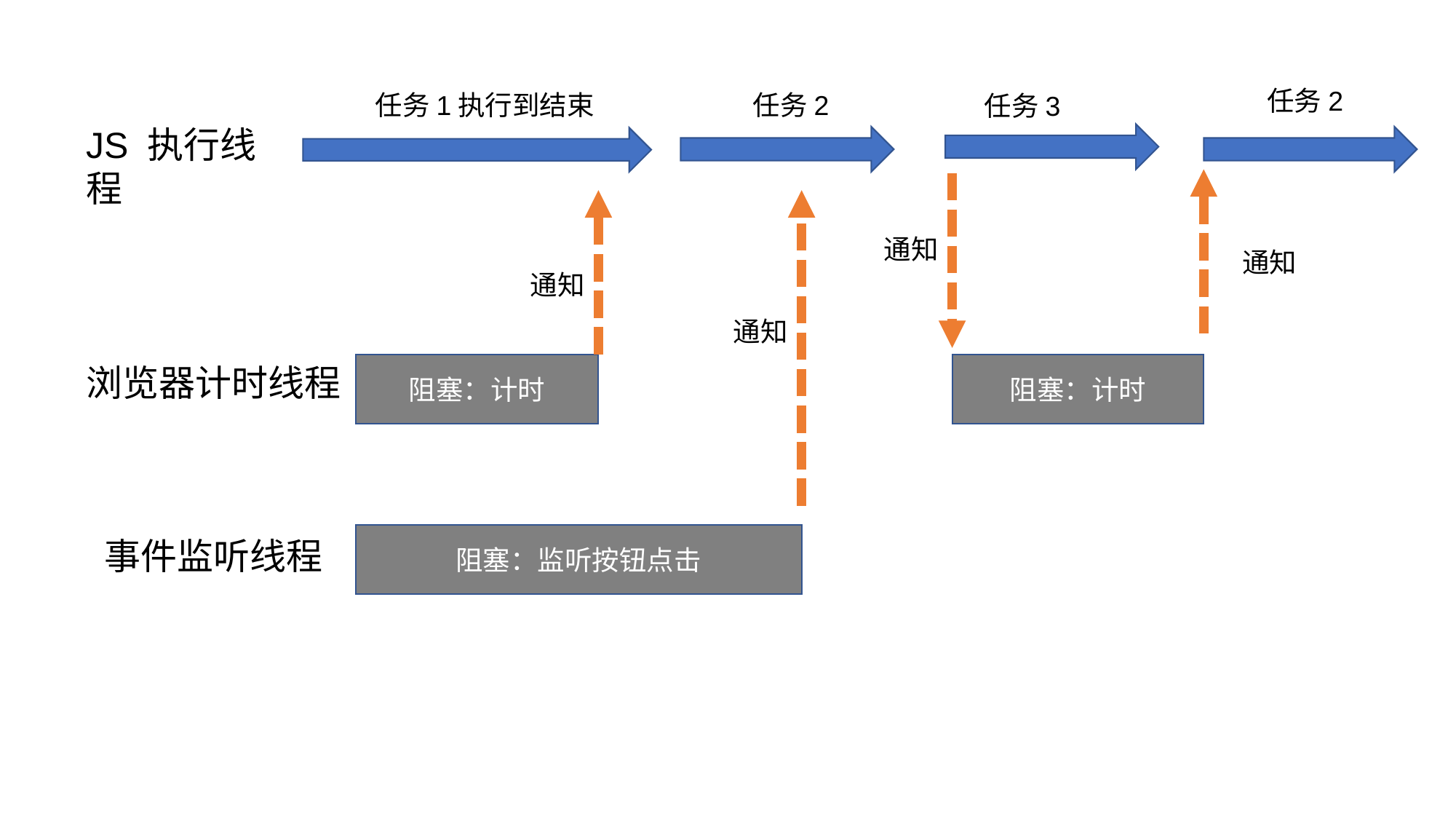

任务2
任务1执行到结束
任务2
任务3
JS 执行线程

通知
通知
通知
通知
浏览器计时线程
阻塞：计时
阻塞：计时
阻塞：监听按钮点击
事件监听线程